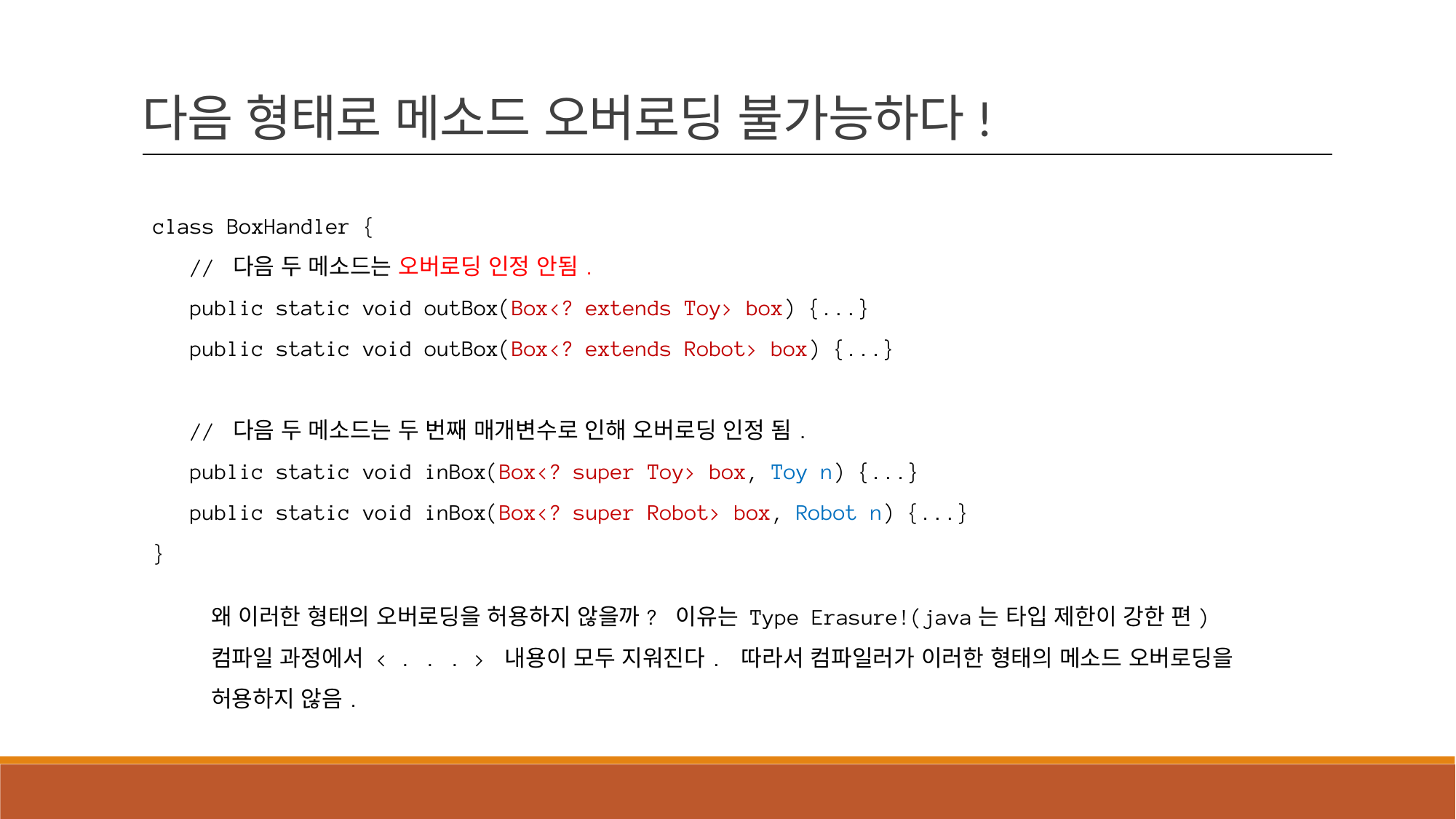

다음 형태로 메소드 오버로딩 불가능하다!
class BoxHandler {
   // 다음 두 메소드는 오버로딩 인정 안됨.
   public static void outBox(Box<? extends Toy> box) {...}
   public static void outBox(Box<? extends Robot> box) {...}

   // 다음 두 메소드는 두 번째 매개변수로 인해 오버로딩 인정 됨.
   public static void inBox(Box<? super Toy> box, Toy n) {...}
   public static void inBox(Box<? super Robot> box, Robot n) {...}
}
왜 이러한 형태의 오버로딩을 허용하지 않을까? 이유는 Type Erasure!(java는 타입 제한이 강한 편)
컴파일 과정에서 < . . . > 내용이 모두 지워진다. 따라서 컴파일러가 이러한 형태의 메소드 오버로딩을
허용하지 않음.